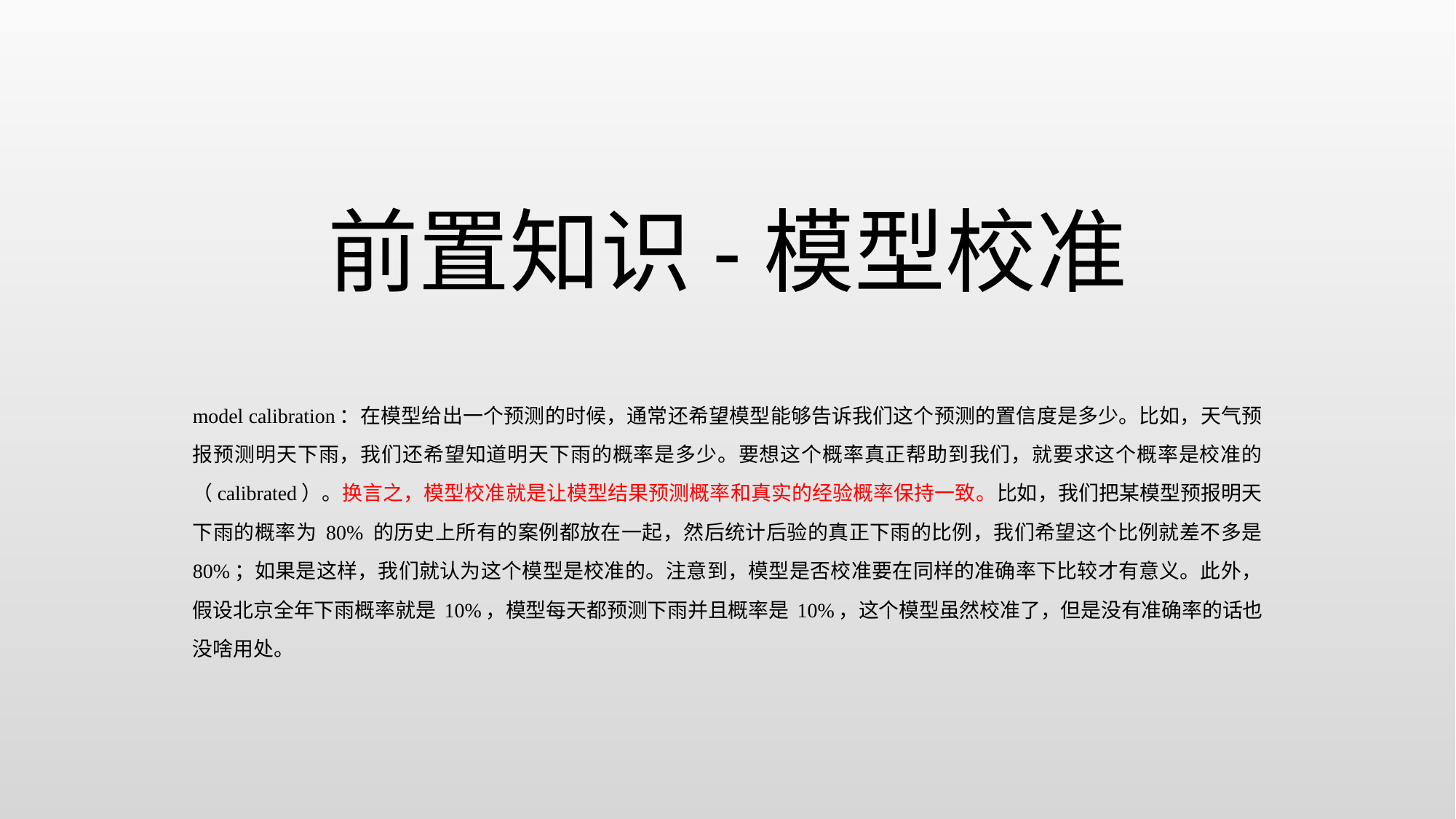

# 前置知识-模型校准
model calibration：在模型给出一个预测的时候，通常还希望模型能够告诉我们这个预测的置信度是多少。比如，天气预报预测明天下雨，我们还希望知道明天下雨的概率是多少。要想这个概率真正帮助到我们，就要求这个概率是校准的（calibrated）。换言之，模型校准就是让模型结果预测概率和真实的经验概率保持一致。比如，我们把某模型预报明天下雨的概率为 80% 的历史上所有的案例都放在一起，然后统计后验的真正下雨的比例，我们希望这个比例就差不多是 80%；如果是这样，我们就认为这个模型是校准的。注意到，模型是否校准要在同样的准确率下比较才有意义。此外，假设北京全年下雨概率就是 10%，模型每天都预测下雨并且概率是 10%，这个模型虽然校准了，但是没有准确率的话也没啥用处。